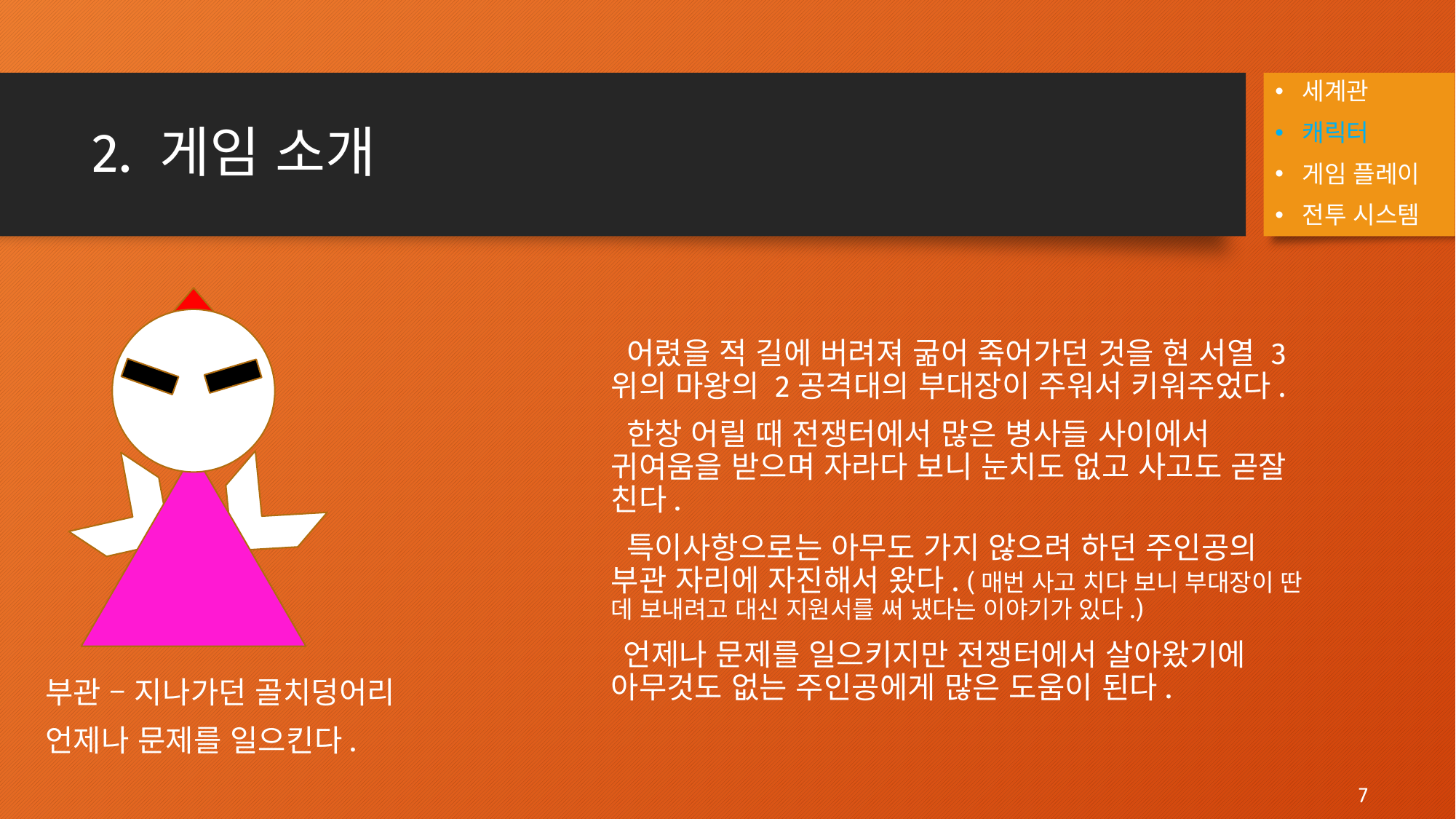

세계관
캐릭터
게임 플레이
전투 시스템
# 2. 게임 소개

 어렸을 적 길에 버려져 굶어 죽어가던 것을 현 서열 3위의 마왕의 2공격대의 부대장이 주워서 키워주었다.
 한창 어릴 때 전쟁터에서 많은 병사들 사이에서 귀여움을 받으며 자라다 보니 눈치도 없고 사고도 곧잘 친다.
 특이사항으로는 아무도 가지 않으려 하던 주인공의 부관 자리에 자진해서 왔다. (매번 사고 치다 보니 부대장이 딴 데 보내려고 대신 지원서를 써 냈다는 이야기가 있다.)
 언제나 문제를 일으키지만 전쟁터에서 살아왔기에 아무것도 없는 주인공에게 많은 도움이 된다.

부관 – 지나가던 골치덩어리
언제나 문제를 일으킨다.
7